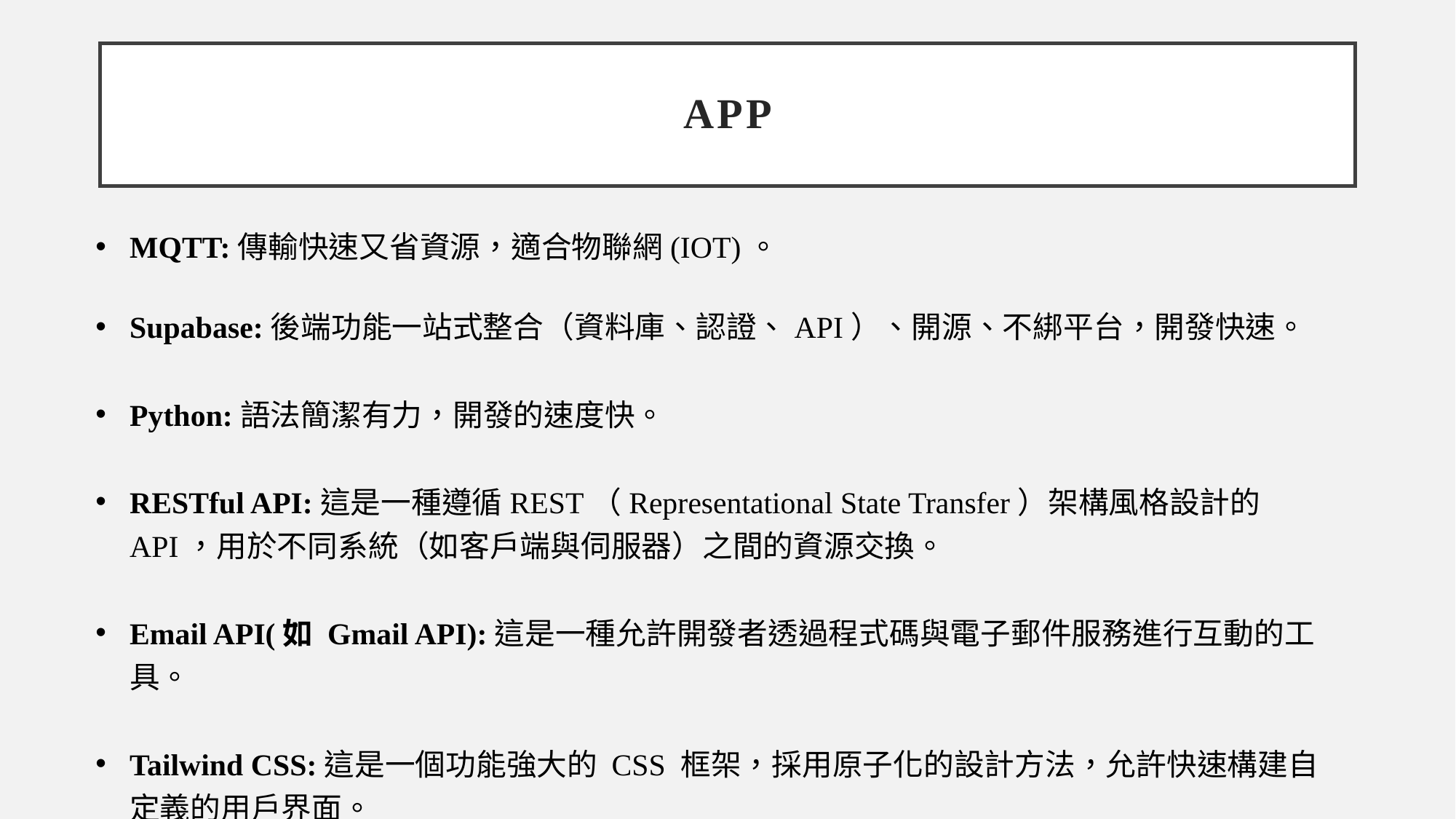

# APP
MQTT:傳輸快速又省資源，適合物聯網(IOT)。
Supabase:後端功能一站式整合（資料庫、認證、API）、開源、不綁平台，開發快速。
Python:語法簡潔有力，開發的速度快。
RESTful API:這是一種遵循REST（Representational State Transfer）架構風格設計的 API，用於不同系統（如客戶端與伺服器）之間的資源交換。
Email API(如 Gmail API):這是一種允許開發者透過程式碼與電子郵件服務進行互動的工具。
Tailwind CSS:這是一個功能強大的 CSS 框架，採用原子化的設計方法，允許快速構建自定義的用戶界面。